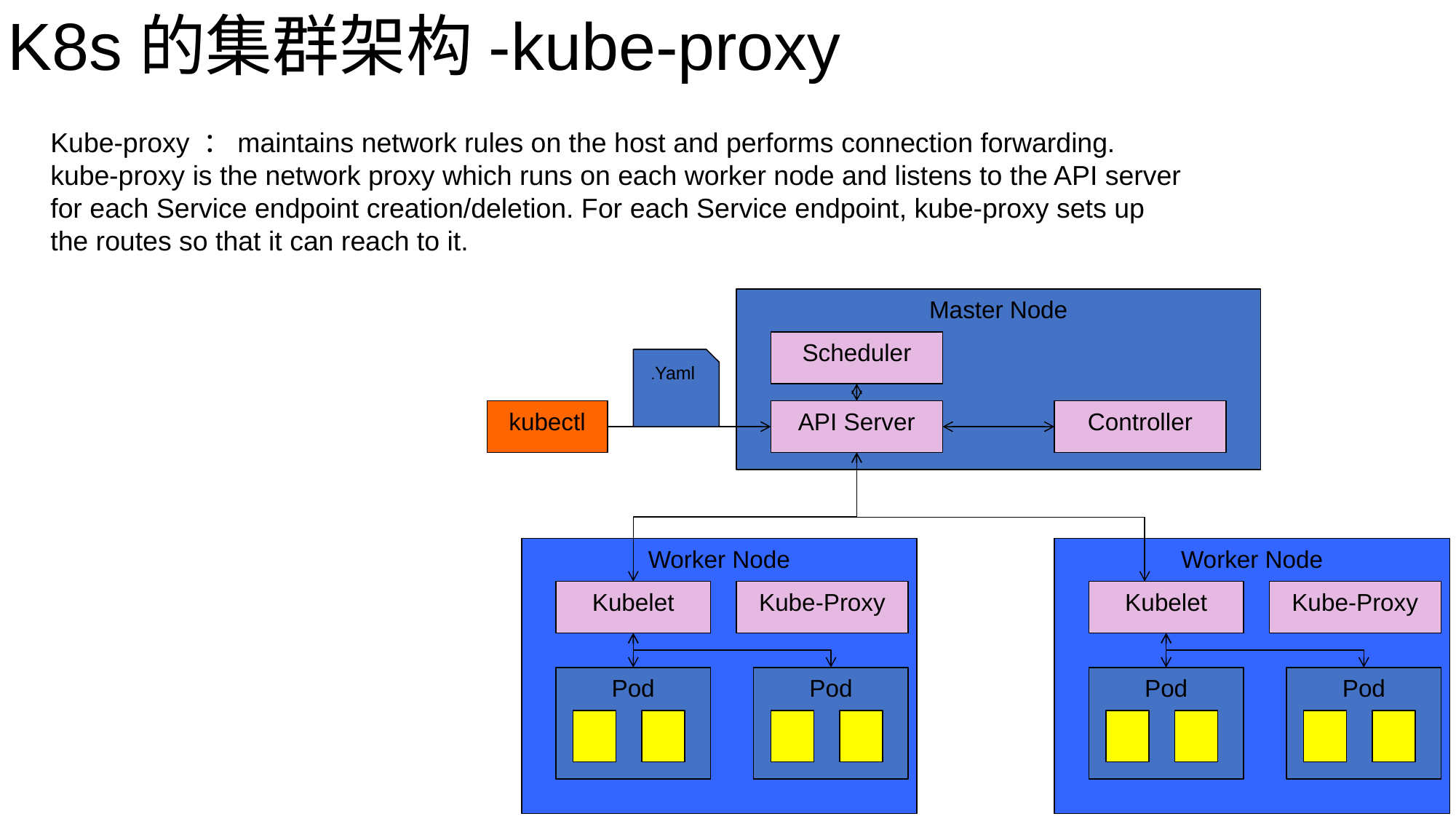

# K8s的集群架构-kube-proxy
Kube-proxy ：maintains network rules on the host and performs connection forwarding.
kube-proxy is the network proxy which runs on each worker node and listens to the API server for each Service endpoint creation/deletion. For each Service endpoint, kube-proxy sets up the routes so that it can reach to it.
Master Node

Scheduler
.Yaml
kubectl
API Server
Controller
Worker Node
Worker Node
Kubelet
Kube-Proxy
Kubelet
Kube-Proxy
Pod
Pod
Pod
Pod